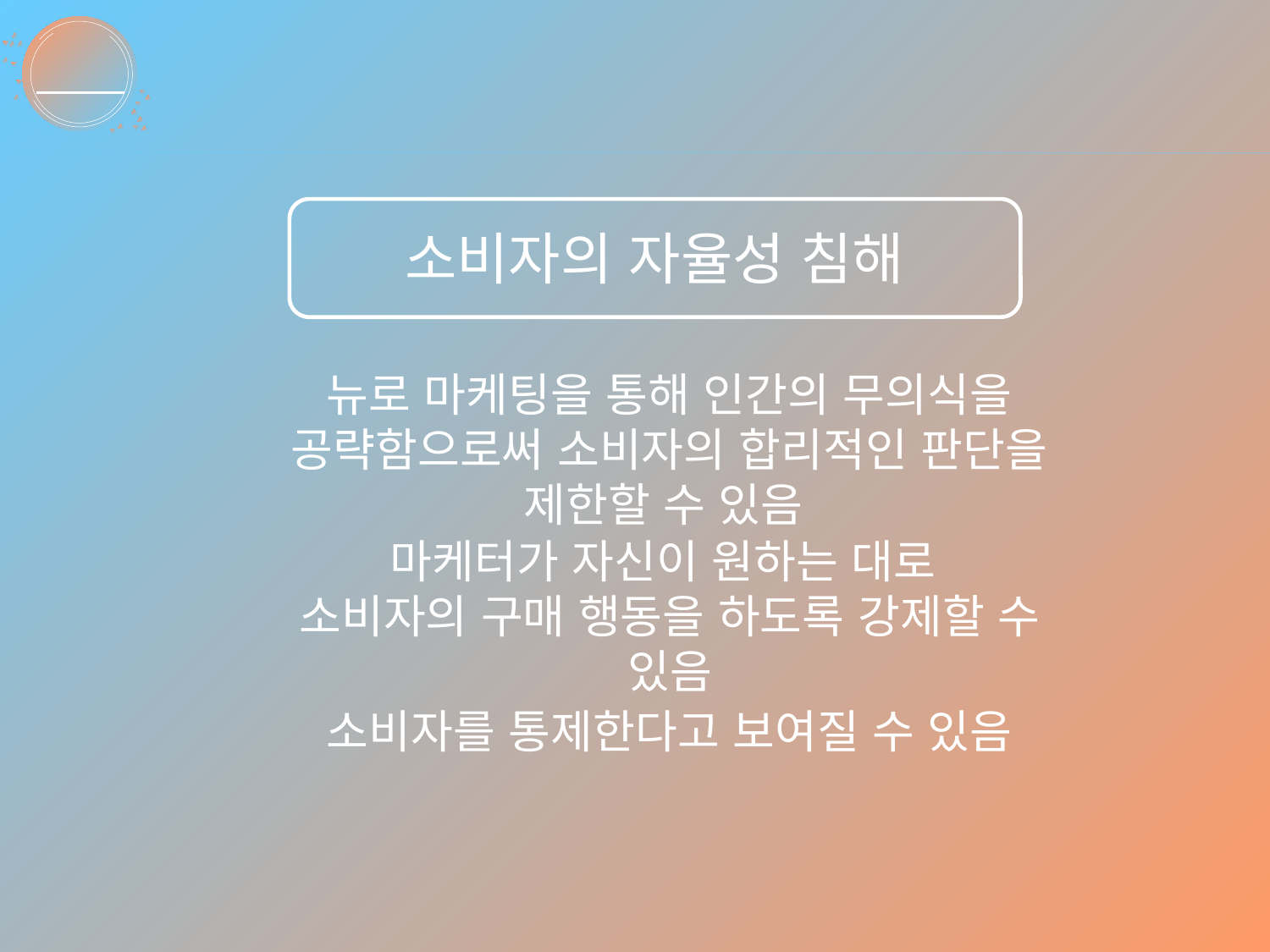

윤리적 관점에서의 뉴로 마케팅

소비자의 자율성 침해
뉴로 마케팅을 통해 인간의 무의식을 공략함으로써 소비자의 합리적인 판단을 제한할 수 있음
마케터가 자신이 원하는 대로
소비자의 구매 행동을 하도록 강제할 수 있음
소비자를 통제한다고 보여질 수 있음